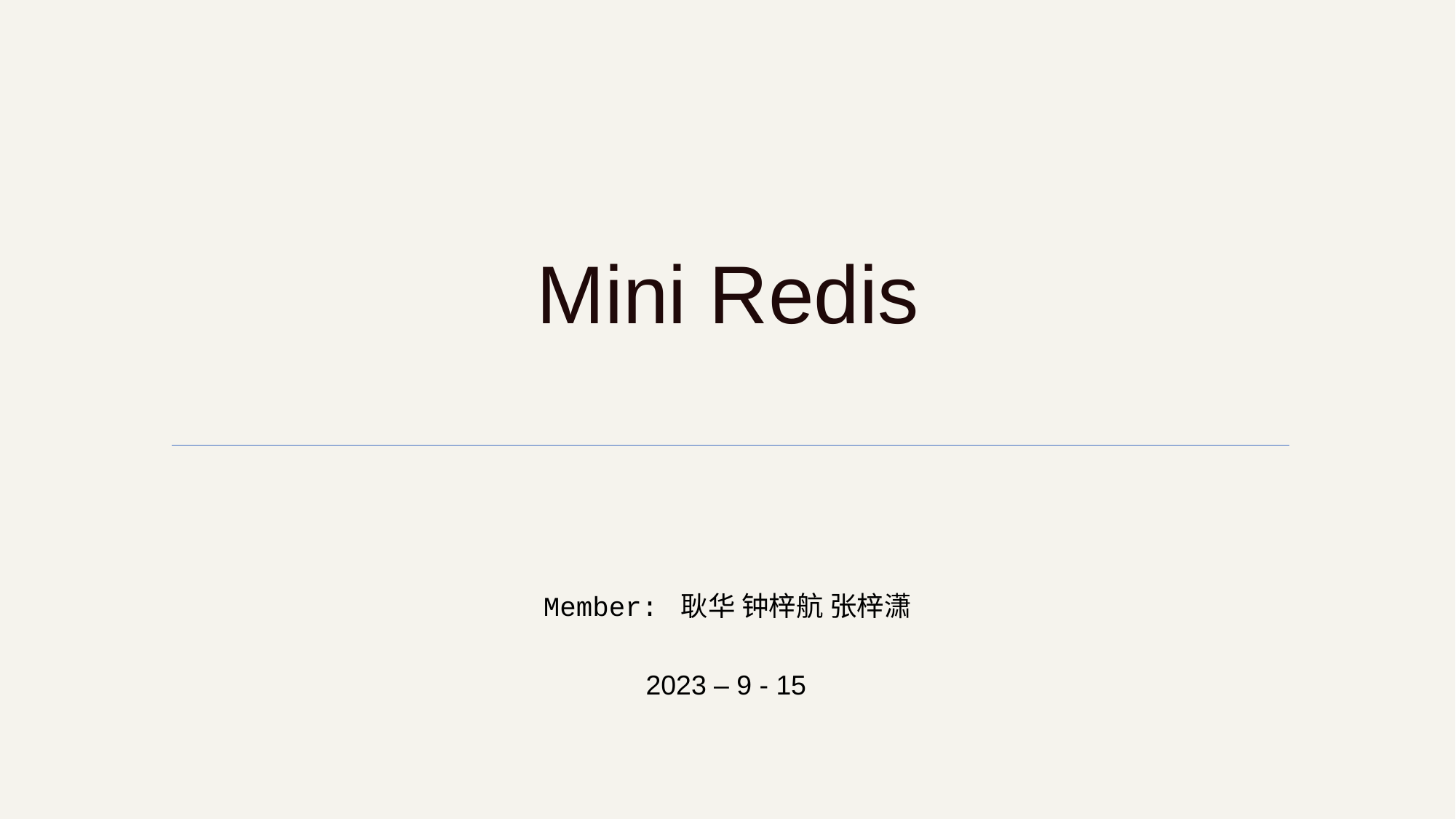

Mini Redis
Member: 耿华 钟梓航 张梓潇
2023 – 9 - 15